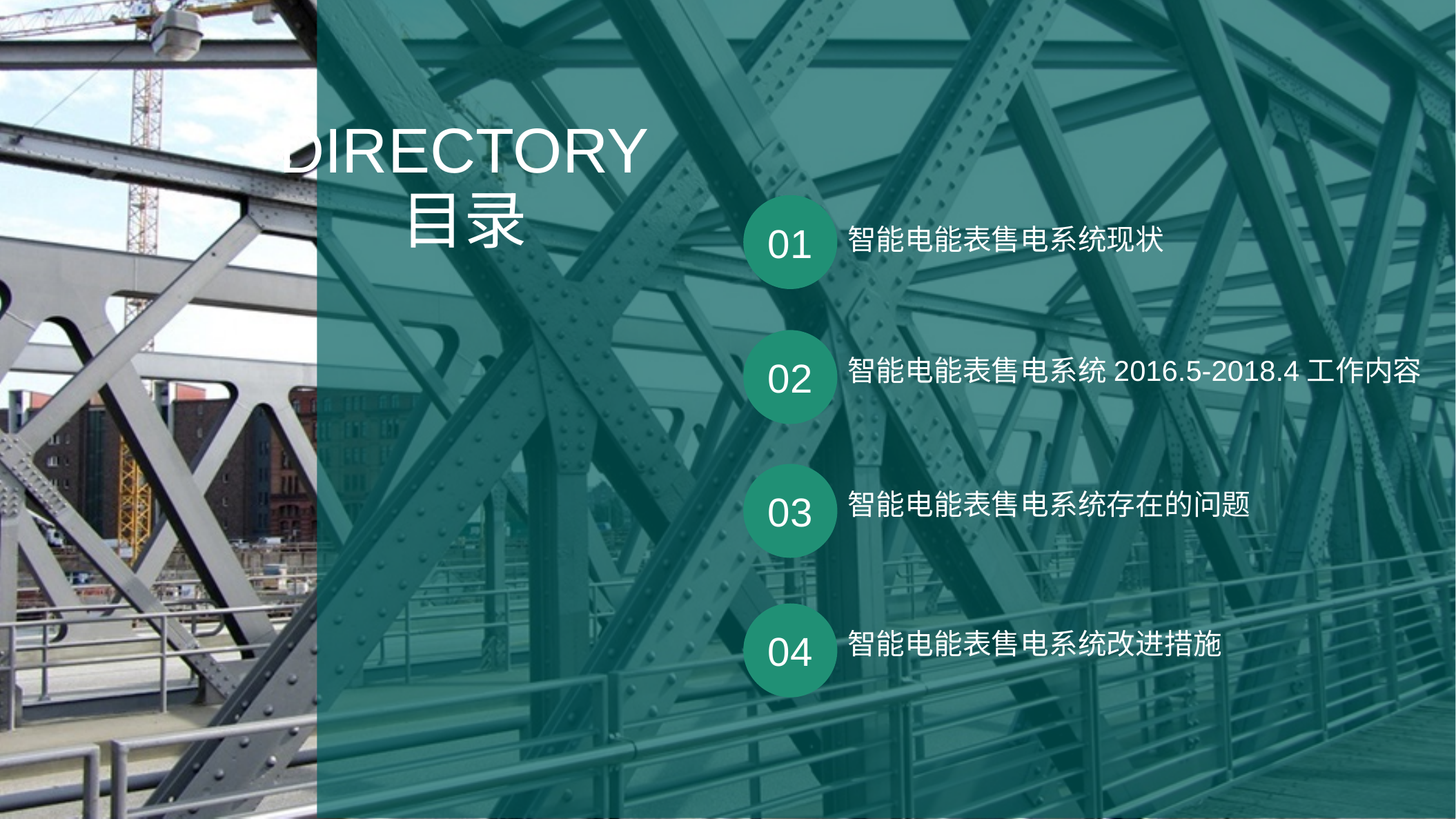

DIRECTORY
目录
01
智能电能表售电系统现状
02
智能电能表售电系统2016.5-2018.4工作内容
03
智能电能表售电系统存在的问题
04
智能电能表售电系统改进措施